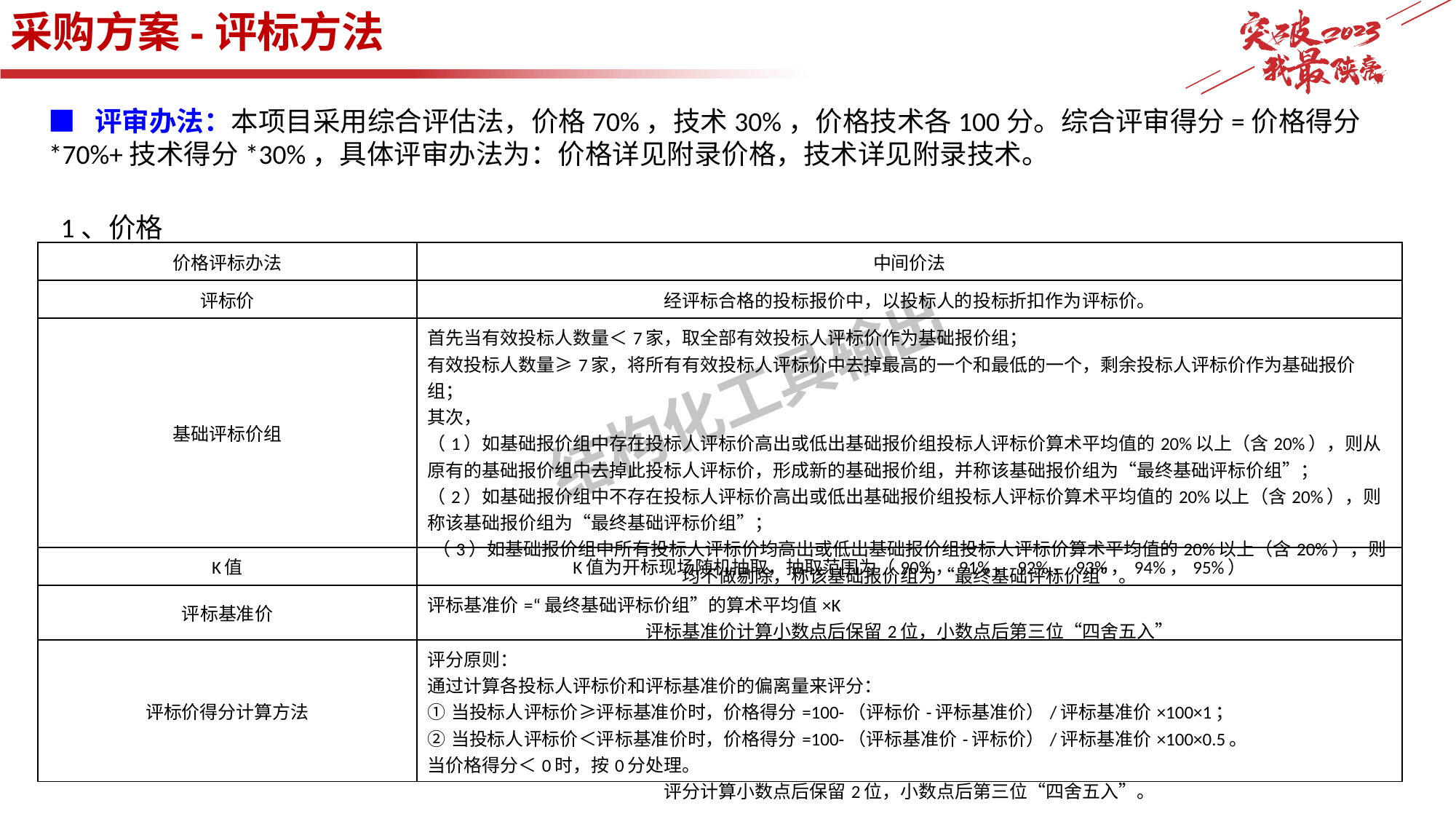

采购方案-评标方法
■  评审办法：本项目采用综合评估法，价格70%，技术30%，价格技术各100分。综合评审得分=价格得分*70%+技术得分*30%，具体评审办法为：价格详见附录价格，技术详见附录技术。
  1、价格
| 价格评标办法 | 中间价法 |
| --- | --- |
| 评标价 | 经评标合格的投标报价中，以投标人的投标折扣作为评标价。 |
| 基础评标价组 | 首先当有效投标人数量＜7家，取全部有效投标人评标价作为基础报价组； 有效投标人数量≥7家，将所有有效投标人评标价中去掉最高的一个和最低的一个，剩余投标人评标价作为基础报价组； 其次， （1）如基础报价组中存在投标人评标价高出或低出基础报价组投标人评标价算术平均值的20%以上（含20%），则从原有的基础报价组中去掉此投标人评标价，形成新的基础报价组，并称该基础报价组为“最终基础评标价组”； （2）如基础报价组中不存在投标人评标价高出或低出基础报价组投标人评标价算术平均值的20%以上（含20%），则称该基础报价组为“最终基础评标价组”； （3）如基础报价组中所有投标人评标价均高出或低出基础报价组投标人评标价算术平均值的20%以上（含20%），则均不做剔除，称该基础报价组为“最终基础评标价组”。 |
| K值 | K值为开标现场随机抽取，抽取范围为（90%，91%，92%，93%，94%，95%） |
| 评标基准价 | 评标基准价=“最终基础评标价组”的算术平均值×K 评标基准价计算小数点后保留2位，小数点后第三位“四舍五入” |
| 评标价得分计算方法 | 评分原则： 通过计算各投标人评标价和评标基准价的偏离量来评分： ①当投标人评标价≥评标基准价时，价格得分=100-（评标价-评标基准价）/评标基准价×100×1； ②当投标人评标价＜评标基准价时，价格得分=100-（评标基准价-评标价）/评标基准价×100×0.5。 当价格得分＜0时，按0分处理。 评分计算小数点后保留2位，小数点后第三位“四舍五入”。 |